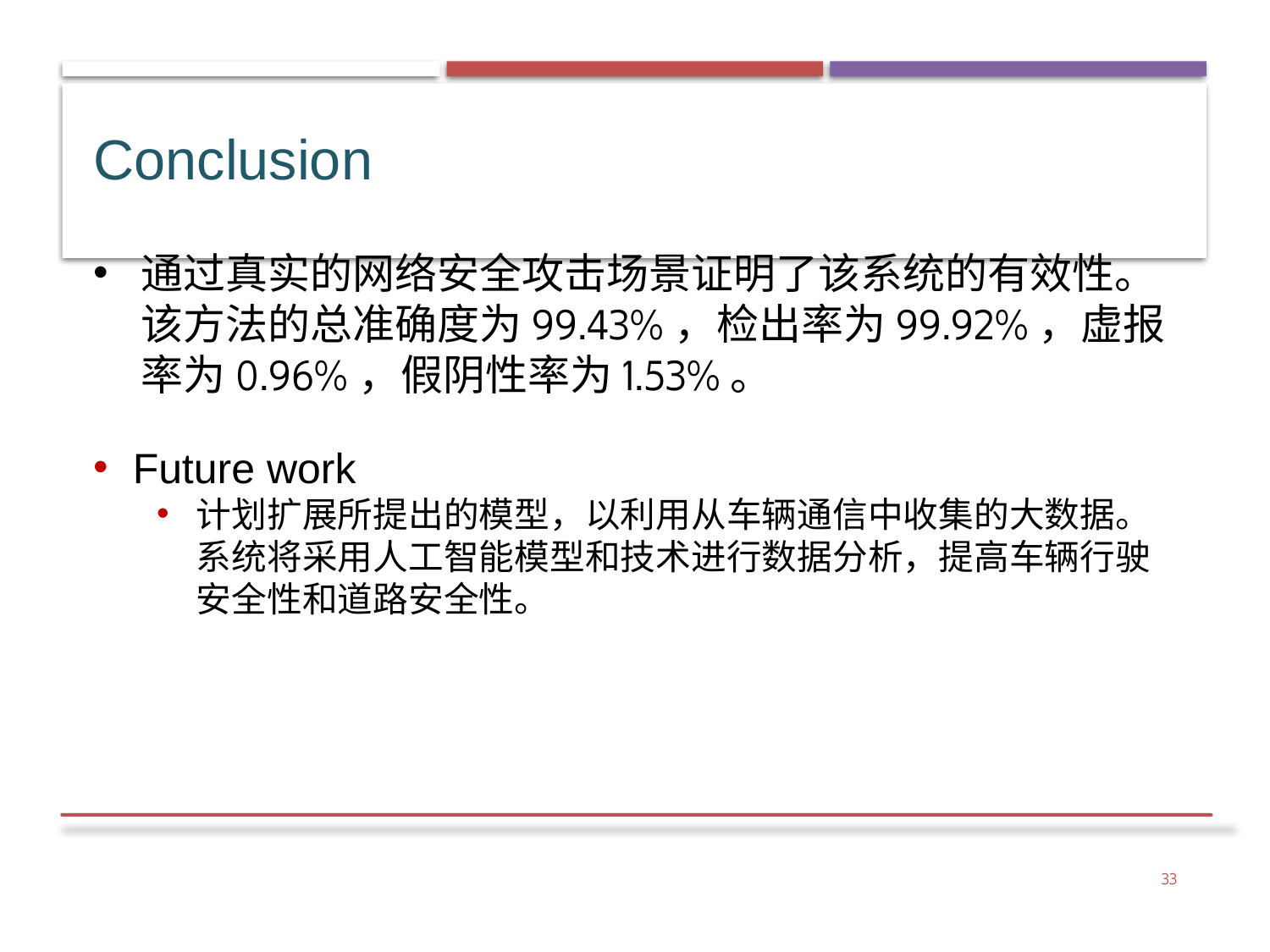

# Conclusion
通过真实的网络安全攻击场景证明了该系统的有效性。该方法的总准确度为99.43%，检出率为99.92%，虚报率为0.96%，假阴性率为1.53%。

Future work
计划扩展所提出的模型，以利用从车辆通信中收集的大数据。系统将采用人工智能模型和技术进行数据分析，提高车辆行驶安全性和道路安全性。
33